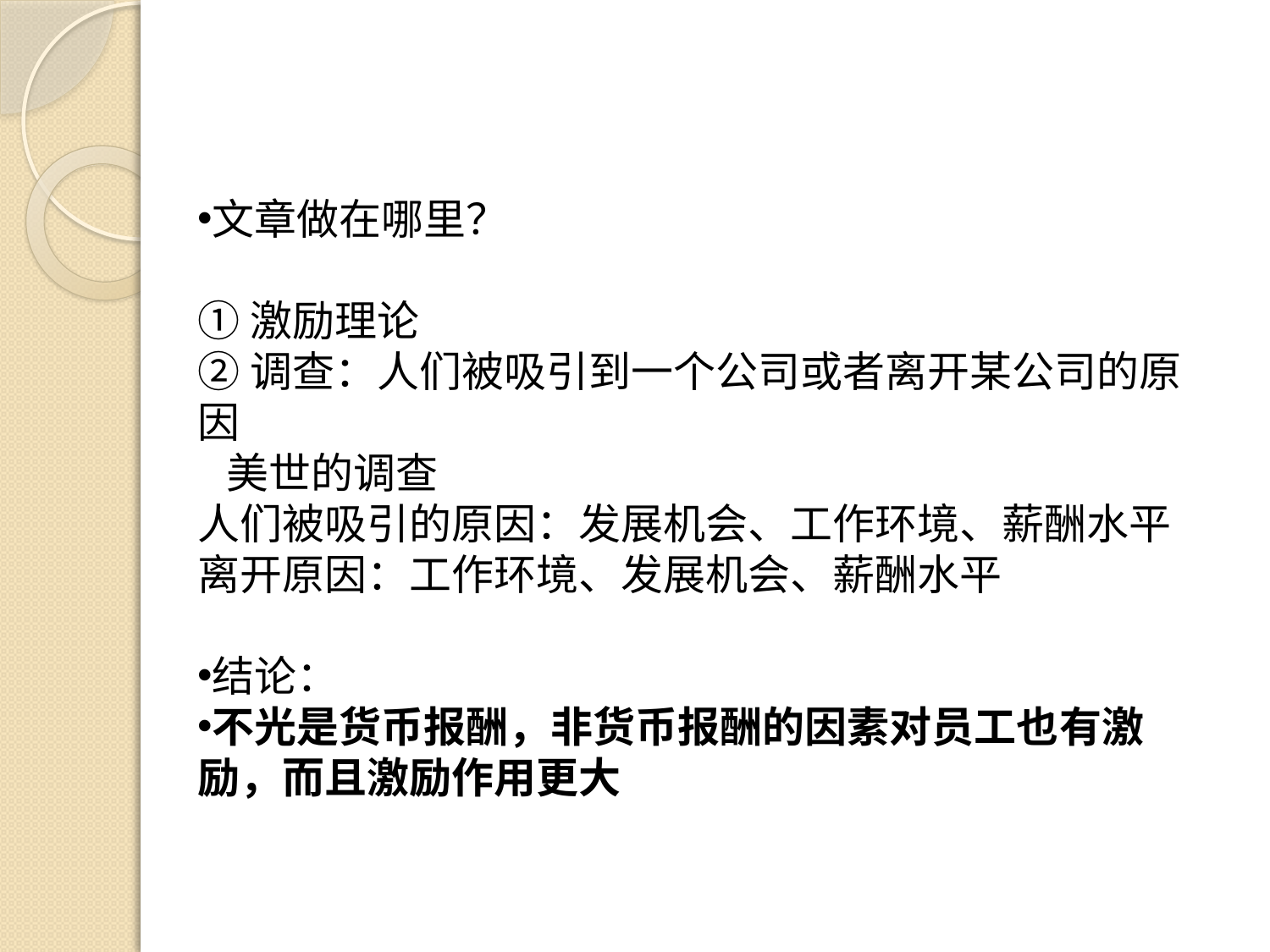

文章做在哪里？

①激励理论
②调查：人们被吸引到一个公司或者离开某公司的原因
  美世的调查
人们被吸引的原因：发展机会、工作环境、薪酬水平
离开原因：工作环境、发展机会、薪酬水平

结论：
不光是货币报酬，非货币报酬的因素对员工也有激励，而且激励作用更大
29